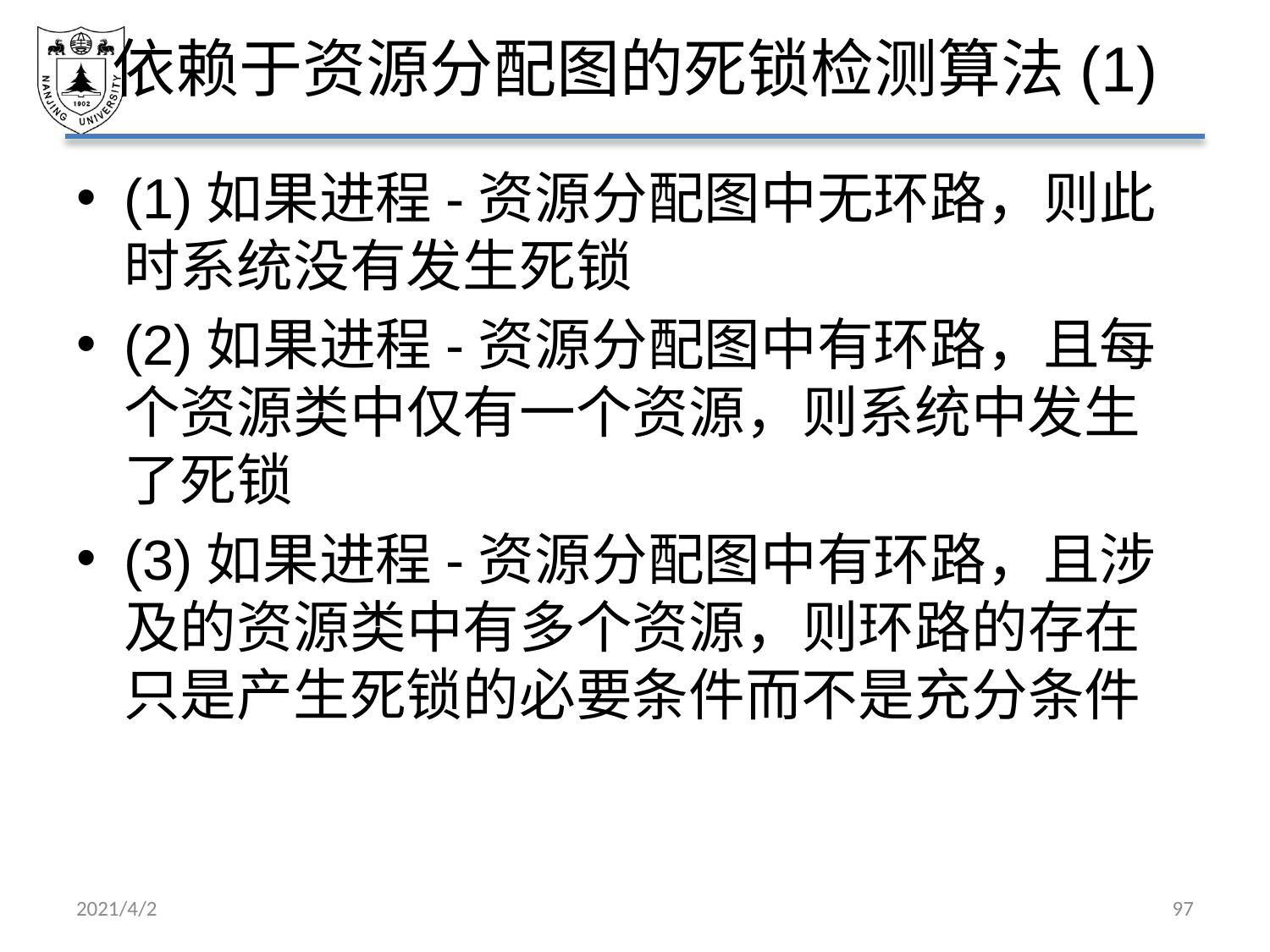

# 依赖于资源分配图的死锁检测算法(1)
(1)如果进程-资源分配图中无环路，则此时系统没有发生死锁
(2)如果进程-资源分配图中有环路，且每个资源类中仅有一个资源，则系统中发生了死锁
(3)如果进程-资源分配图中有环路，且涉及的资源类中有多个资源，则环路的存在只是产生死锁的必要条件而不是充分条件

2021/4/2
97